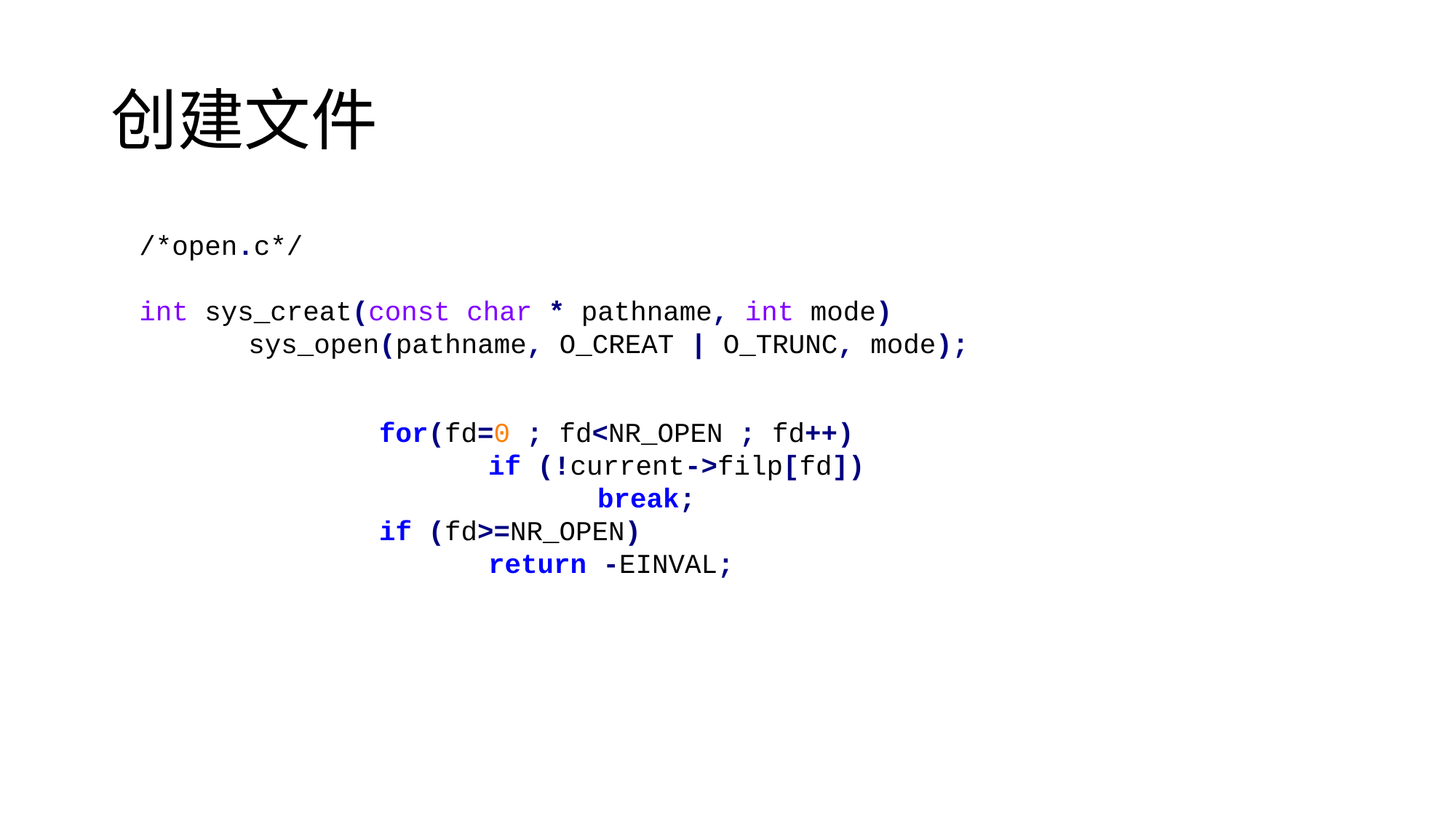

# 创建文件
/*open.c*/

int sys_creat(const char * pathname, int mode)
	sys_open(pathname, O_CREAT | O_TRUNC, mode);
		for(fd=0 ; fd<NR_OPEN ; fd++)
			if (!current->filp[fd])
				break;
		if (fd>=NR_OPEN)
			return -EINVAL;